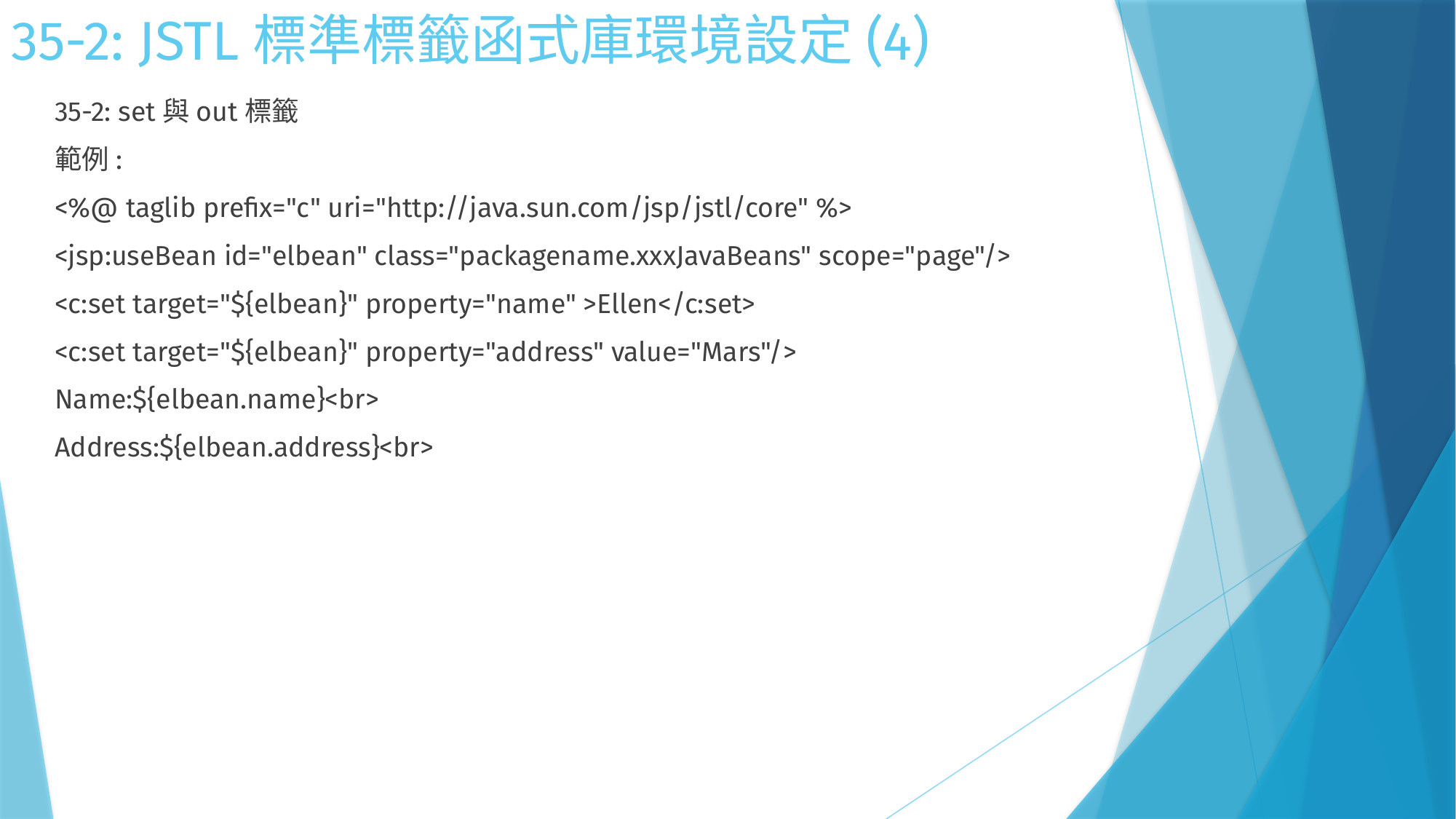

# 35-2: JSTL標準標籤函式庫環境設定(4)
35-2: set與out標籤
範例:
<%@ taglib prefix="c" uri="http://java.sun.com/jsp/jstl/core" %>
<jsp:useBean id="elbean" class="packagename.xxxJavaBeans" scope="page"/>
<c:set target="${elbean}" property="name" >Ellen</c:set>
<c:set target="${elbean}" property="address" value="Mars"/>
Name:${elbean.name}<br>
Address:${elbean.address}<br>